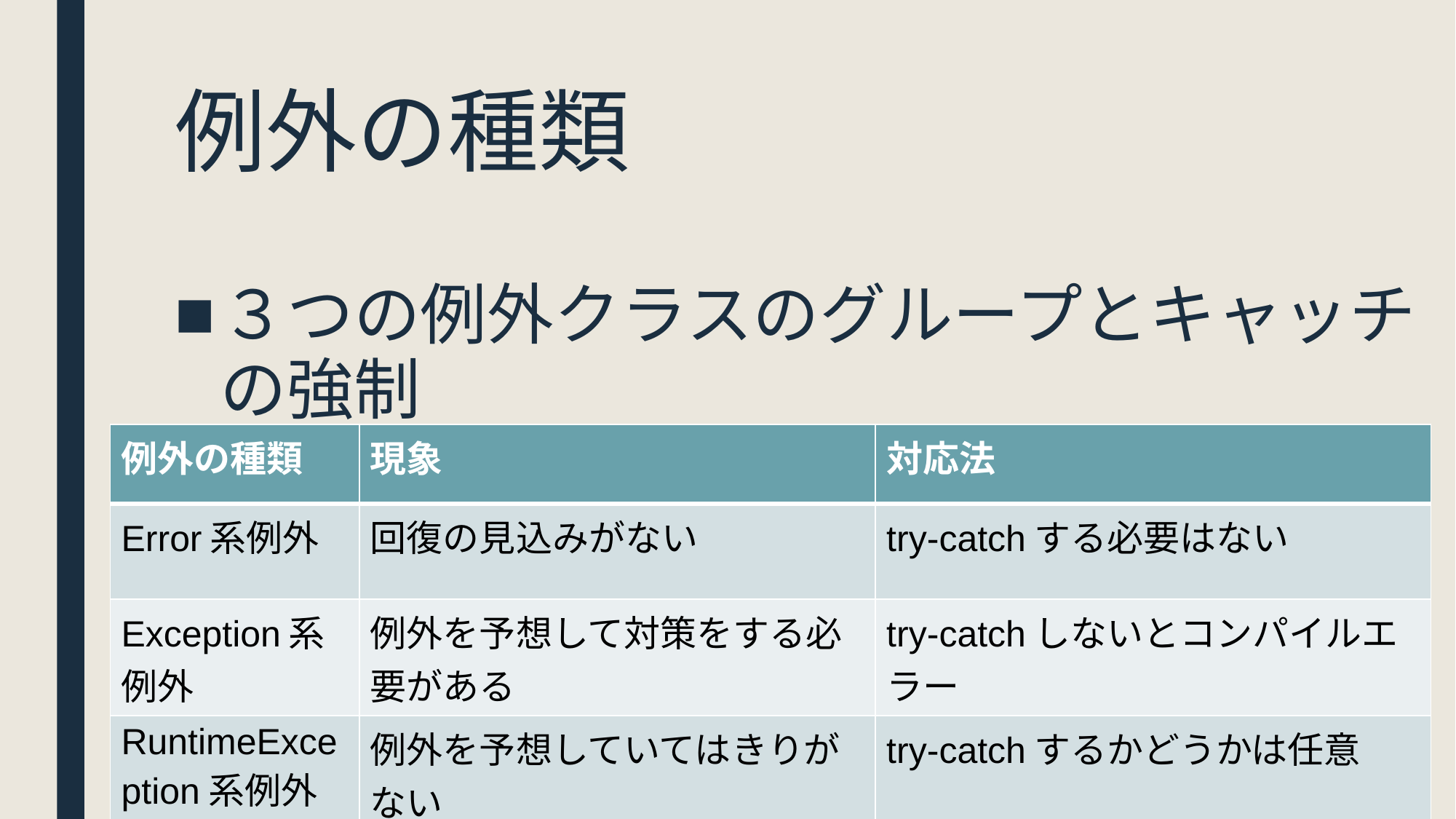

# 例外の種類
３つの例外クラスのグループとキャッチの強制
| 例外の種類 | 現象 | 対応法 |
| --- | --- | --- |
| Error系例外 | 回復の見込みがない | try-catchする必要はない |
| Exception系例外 | 例外を予想して対策をする必要がある | try-catchしないとコンパイルエラー |
| RuntimeException系例外 | 例外を予想していてはきりがない | try-catchするかどうかは任意 |